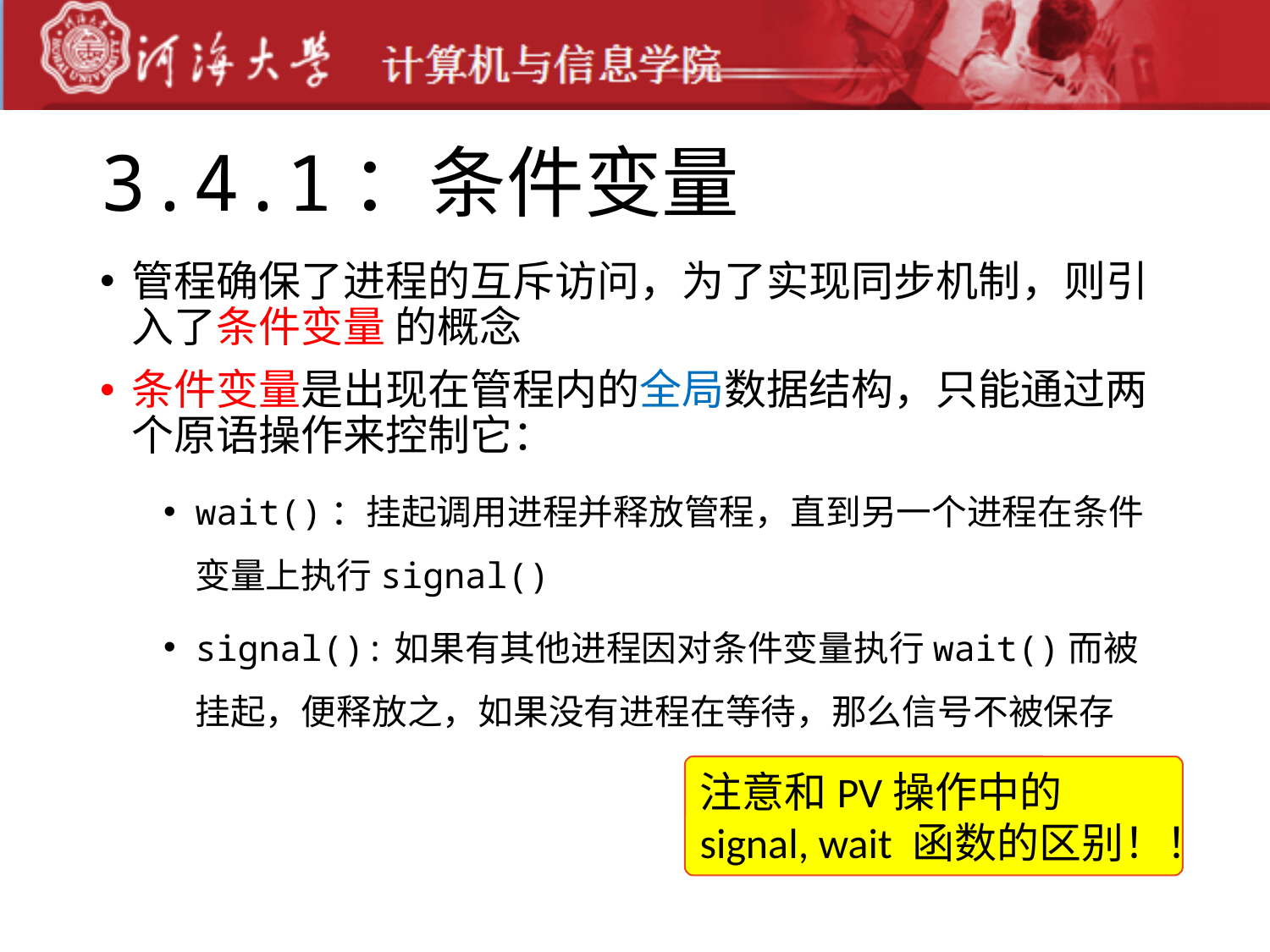

# 3.4.1：条件变量
管程确保了进程的互斥访问，为了实现同步机制，则引入了条件变量 的概念
条件变量是出现在管程内的全局数据结构，只能通过两个原语操作来控制它：
wait()：挂起调用进程并释放管程，直到另一个进程在条件变量上执行signal()
signal():如果有其他进程因对条件变量执行wait()而被挂起，便释放之，如果没有进程在等待，那么信号不被保存

注意和PV操作中的signal, wait 函数的区别！！